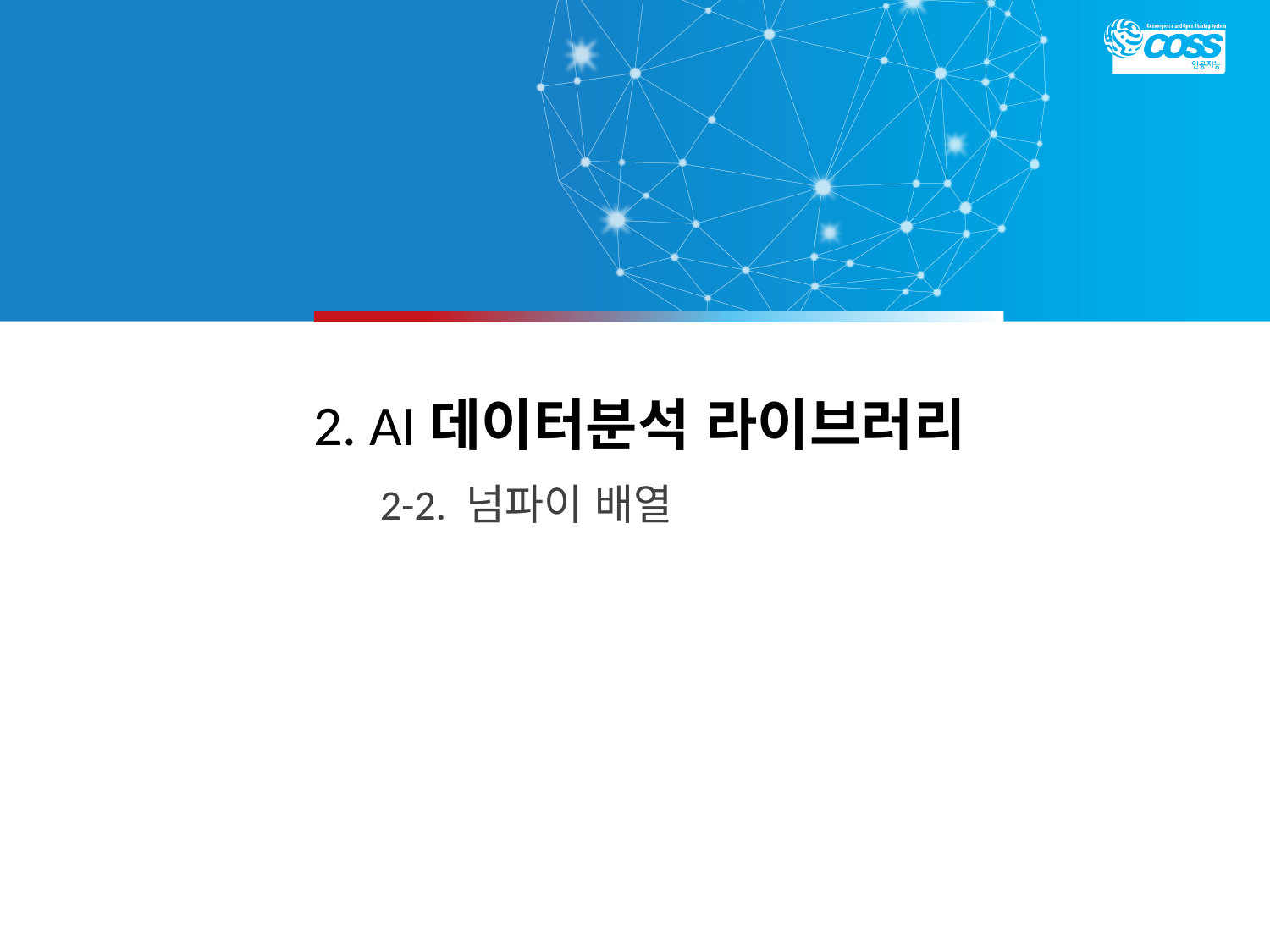

# 2. AI데이터분석 라이브러리
2-2. 넘파이 배열